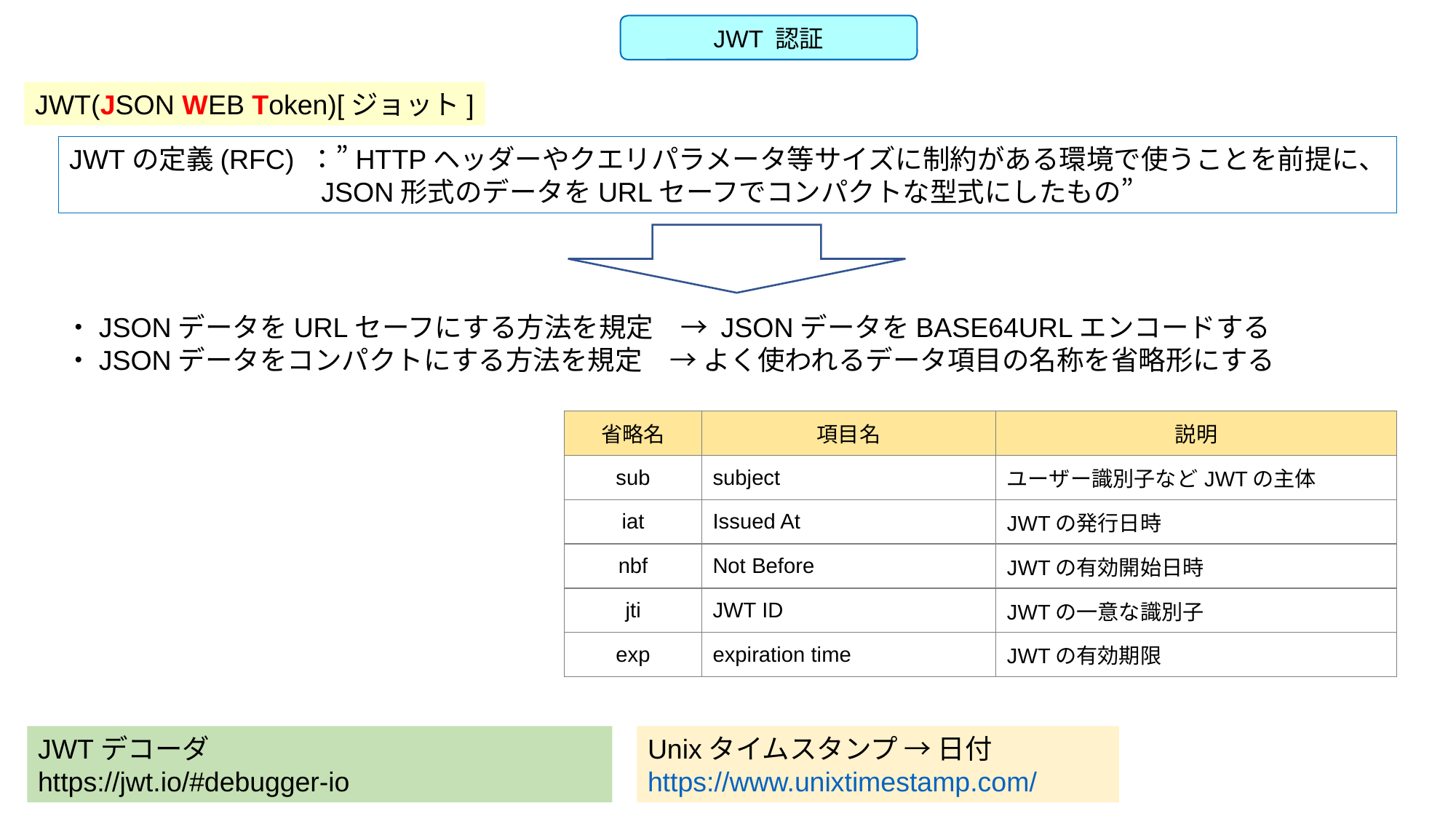

JWT 認証
JWT(JSON WEB Token)[ジョット]
JWTの定義(RFC) ：”HTTPヘッダーやクエリパラメータ等サイズに制約がある環境で使うことを前提に、
　　　　　　　　　JSON形式のデータをURLセーフでコンパクトな型式にしたもの”

・JSONデータをURLセーフにする方法を規定　→ JSONデータをBASE64URLエンコードする
・JSONデータをコンパクトにする方法を規定　→ よく使われるデータ項目の名称を省略形にする
| 省略名 | 項目名 | 説明 |
| --- | --- | --- |
| sub | subject | ユーザー識別子などJWTの主体 |
| iat | Issued At | JWTの発行日時 |
| nbf | Not Before | JWTの有効開始日時 |
| jti | JWT ID | JWTの一意な識別子 |
| exp | expiration time | JWTの有効期限 |
Unixタイムスタンプ → 日付
https://www.unixtimestamp.com/
JWTデコーダ
https://jwt.io/#debugger-io